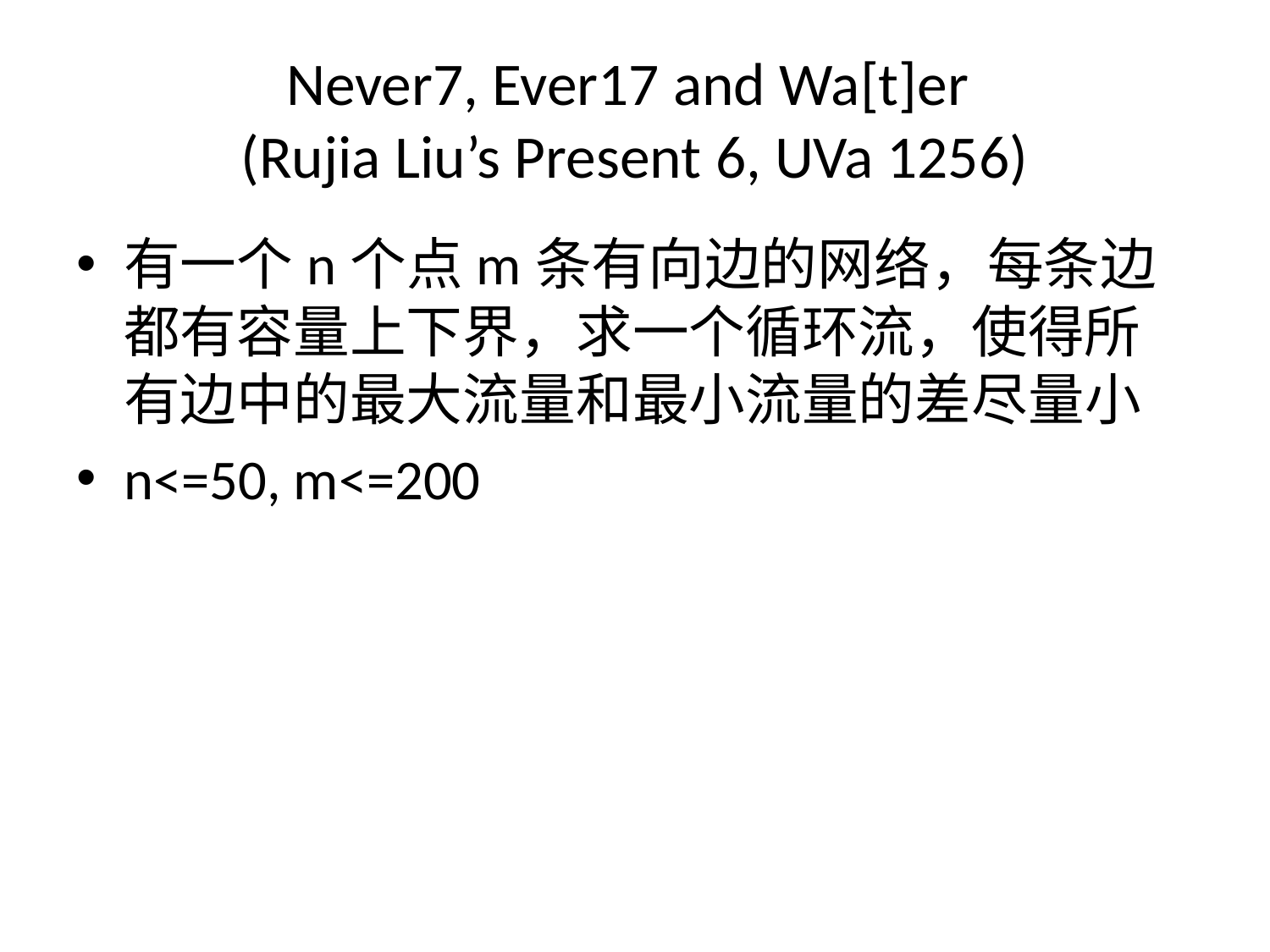

# Never7, Ever17 and Wa[t]er (Rujia Liu’s Present 6, UVa 1256)
有一个n个点m条有向边的网络，每条边都有容量上下界，求一个循环流，使得所有边中的最大流量和最小流量的差尽量小
n<=50, m<=200